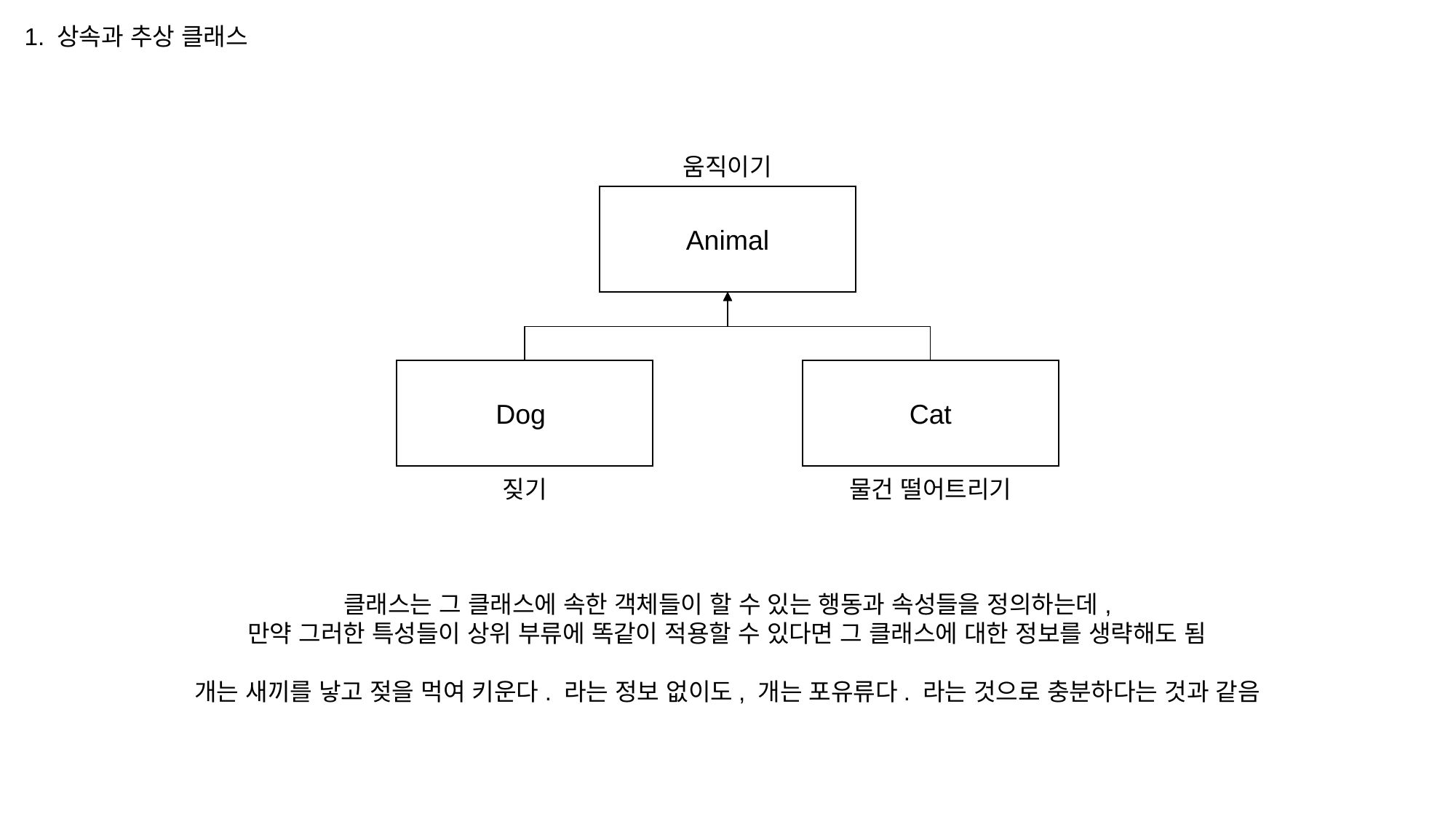

1. 상속과 추상 클래스
움직이기
Animal
Dog
Cat
짖기
물건 떨어트리기
클래스는 그 클래스에 속한 객체들이 할 수 있는 행동과 속성들을 정의하는데,
만약 그러한 특성들이 상위 부류에 똑같이 적용할 수 있다면 그 클래스에 대한 정보를 생략해도 됨
개는 새끼를 낳고 젖을 먹여 키운다. 라는 정보 없이도, 개는 포유류다. 라는 것으로 충분하다는 것과 같음